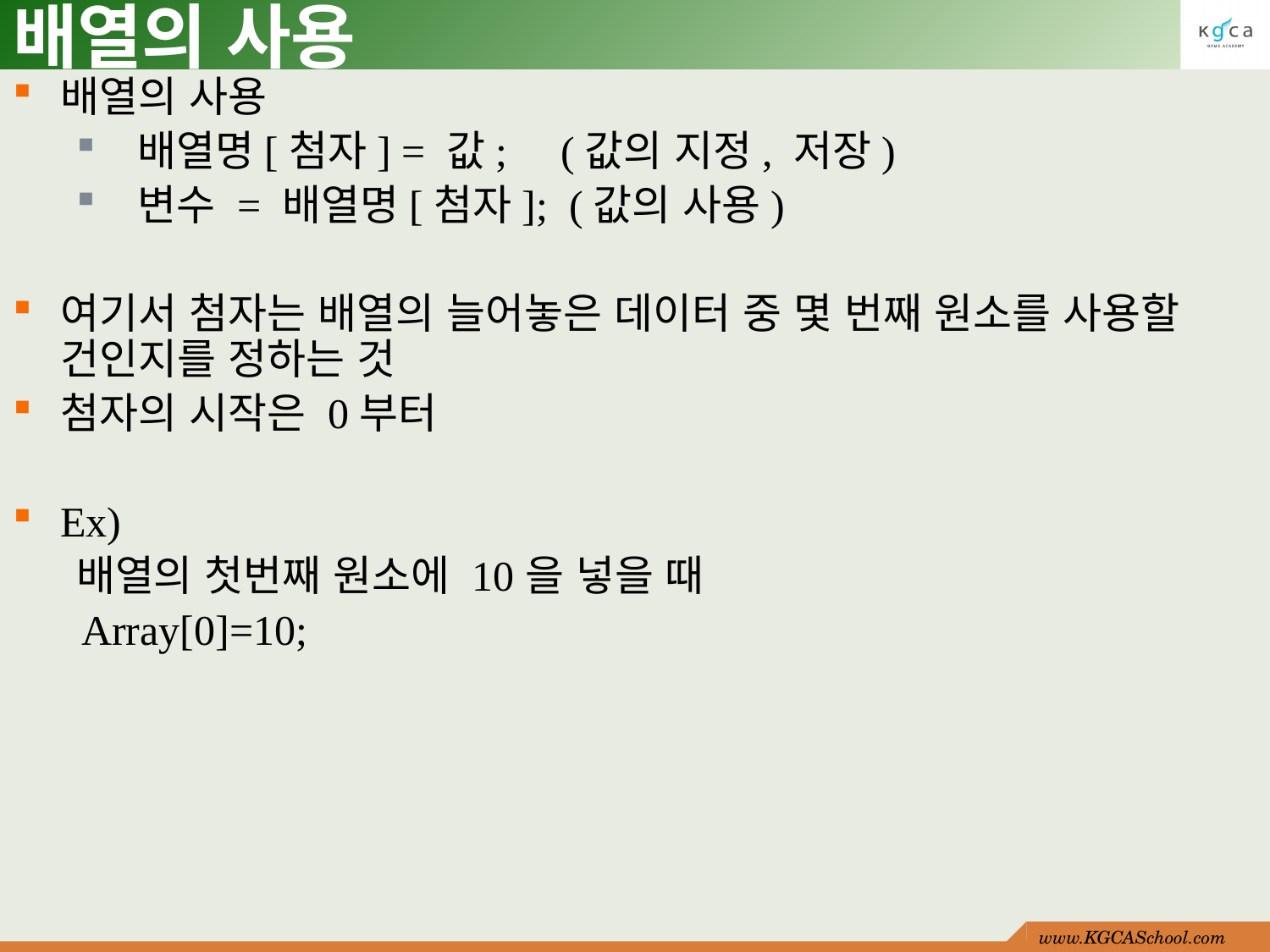

# 배열의 사용
배열의 사용
 배열명[첨자] = 값;     (값의 지정, 저장)
 변수 = 배열명[첨자];  (값의 사용)

여기서 첨자는 배열의 늘어놓은 데이터 중 몇 번째 원소를 사용할 건인지를 정하는 것
첨자의 시작은 0부터

Ex)
배열의 첫번째 원소에 10을 넣을 때
	  Array[0]=10;